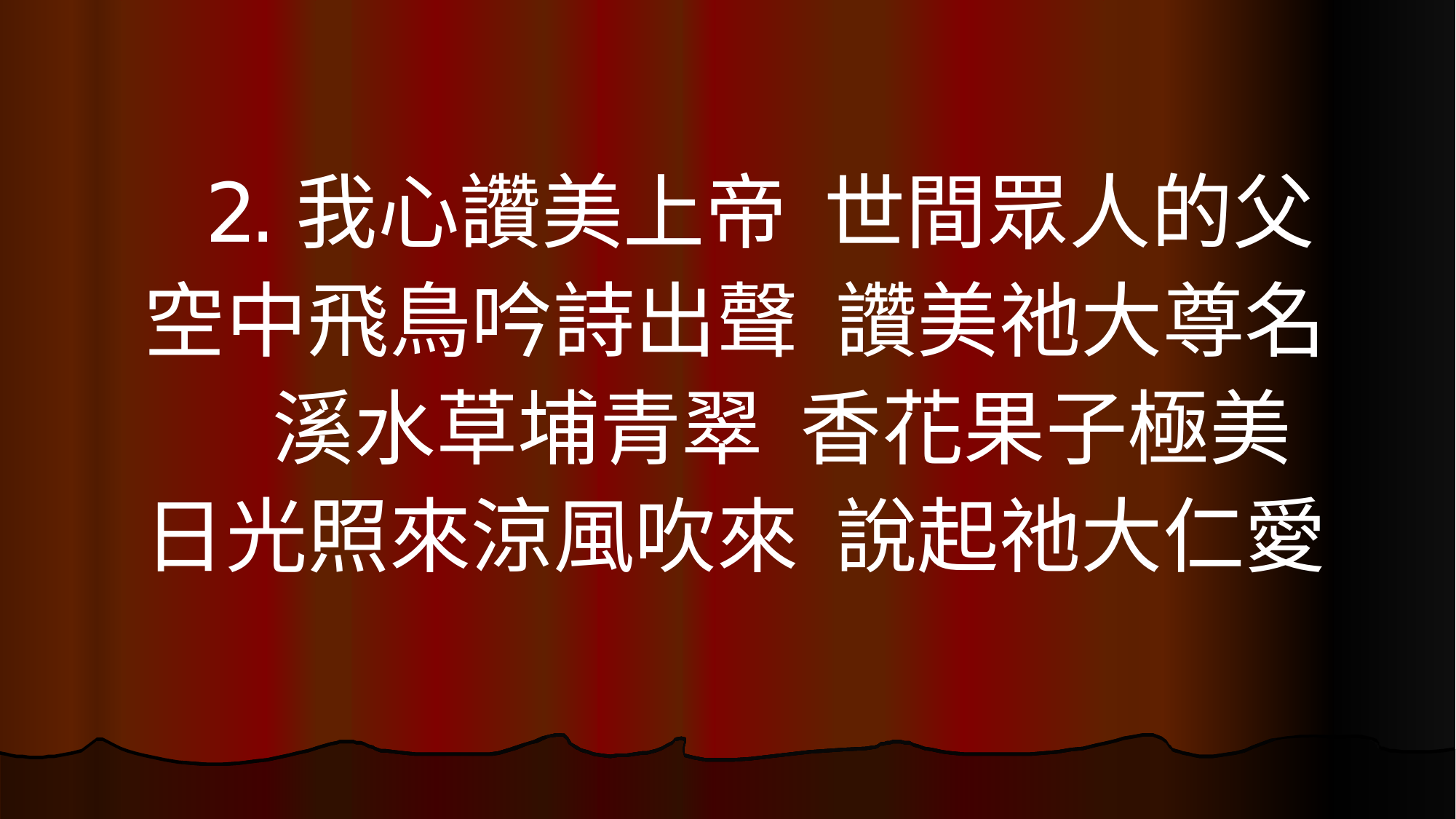

2.我心讚美上帝  世間眾人的父
空中飛鳥吟詩出聲  讚美祂大尊名
    溪水草埔青翠  香花果子極美
日光照來涼風吹來  說起祂大仁愛